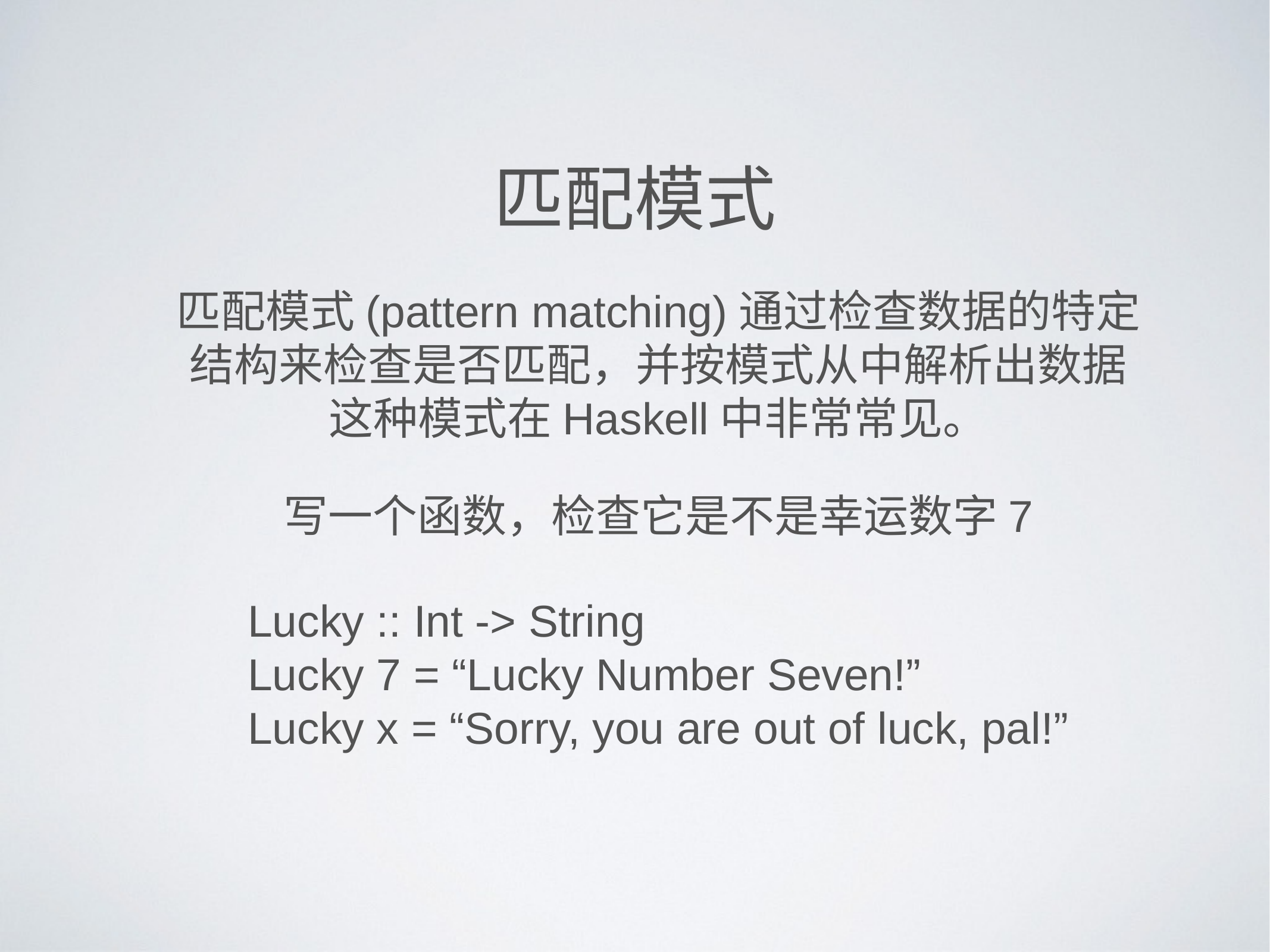

匹配模式
匹配模式(pattern matching)通过检查数据的特定
结构来检查是否匹配，并按模式从中解析出数据
这种模式在Haskell中非常常见。
写一个函数，检查它是不是幸运数字7
Lucky :: Int -> String
Lucky 7 = “Lucky Number Seven!”
Lucky x = “Sorry, you are out of luck, pal!”